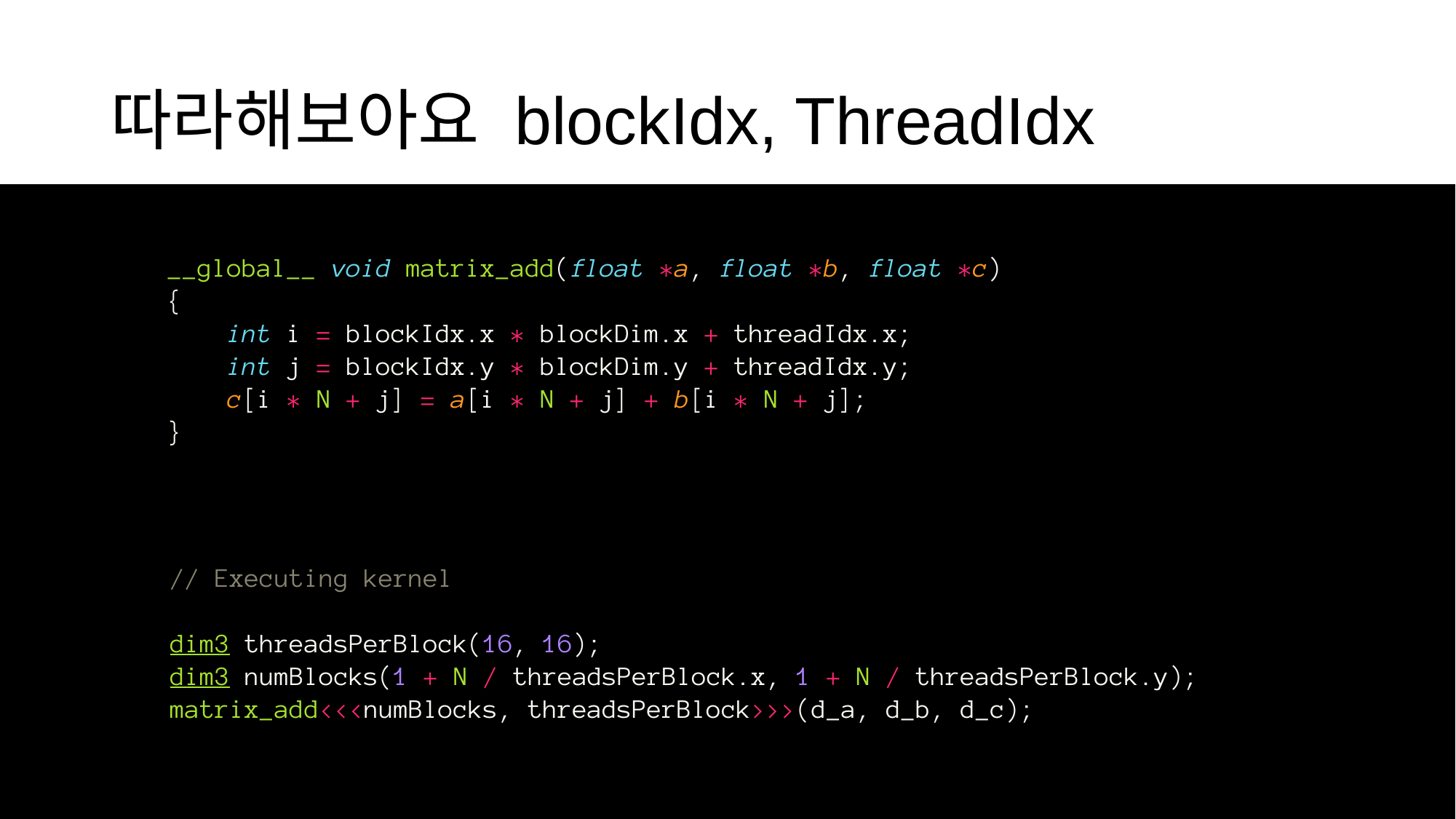

# 따라해보아요 blockIdx, ThreadIdx

__global__ void matrix_add(float *a, float *b, float *c)
{
    int i = blockIdx.x * blockDim.x + threadIdx.x;
    int j = blockIdx.y * blockDim.y + threadIdx.y;
    c[i * N + j] = a[i * N + j] + b[i * N + j];
}
    // Executing kernel
    dim3 threadsPerBlock(16, 16);
    dim3 numBlocks(1 + N / threadsPerBlock.x, 1 + N / threadsPerBlock.y);
    matrix_add<<<numBlocks, threadsPerBlock>>>(d_a, d_b, d_c);